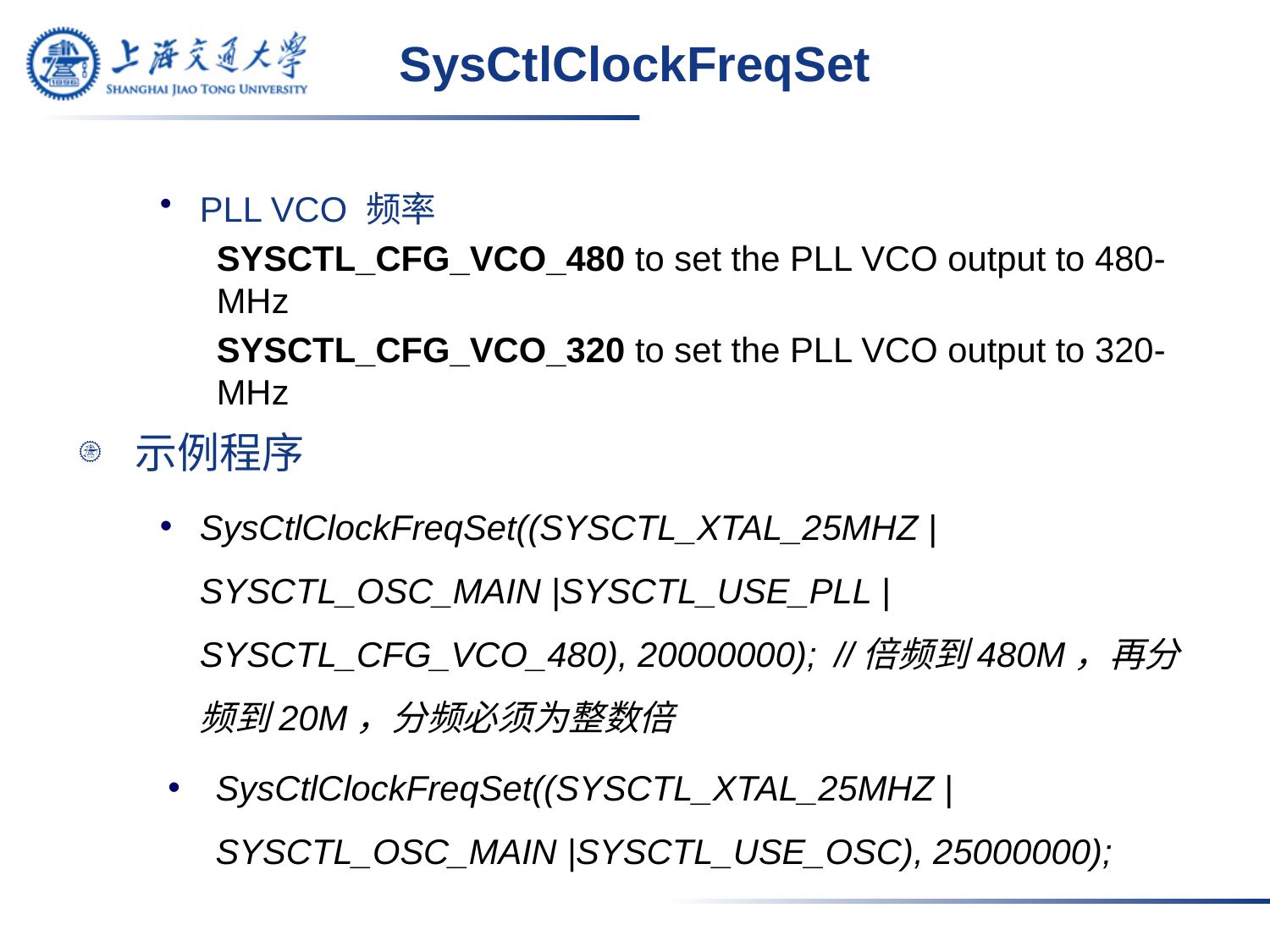

# SysCtlClockFreqSet
PLL VCO 频率
SYSCTL_CFG_VCO_480 to set the PLL VCO output to 480-MHz
SYSCTL_CFG_VCO_320 to set the PLL VCO output to 320-MHz
示例程序
SysCtlClockFreqSet((SYSCTL_XTAL_25MHZ |SYSCTL_OSC_MAIN |SYSCTL_USE_PLL |SYSCTL_CFG_VCO_480), 20000000);	//倍频到480M，再分频到20M，分频必须为整数倍
SysCtlClockFreqSet((SYSCTL_XTAL_25MHZ |SYSCTL_OSC_MAIN |SYSCTL_USE_OSC), 25000000);